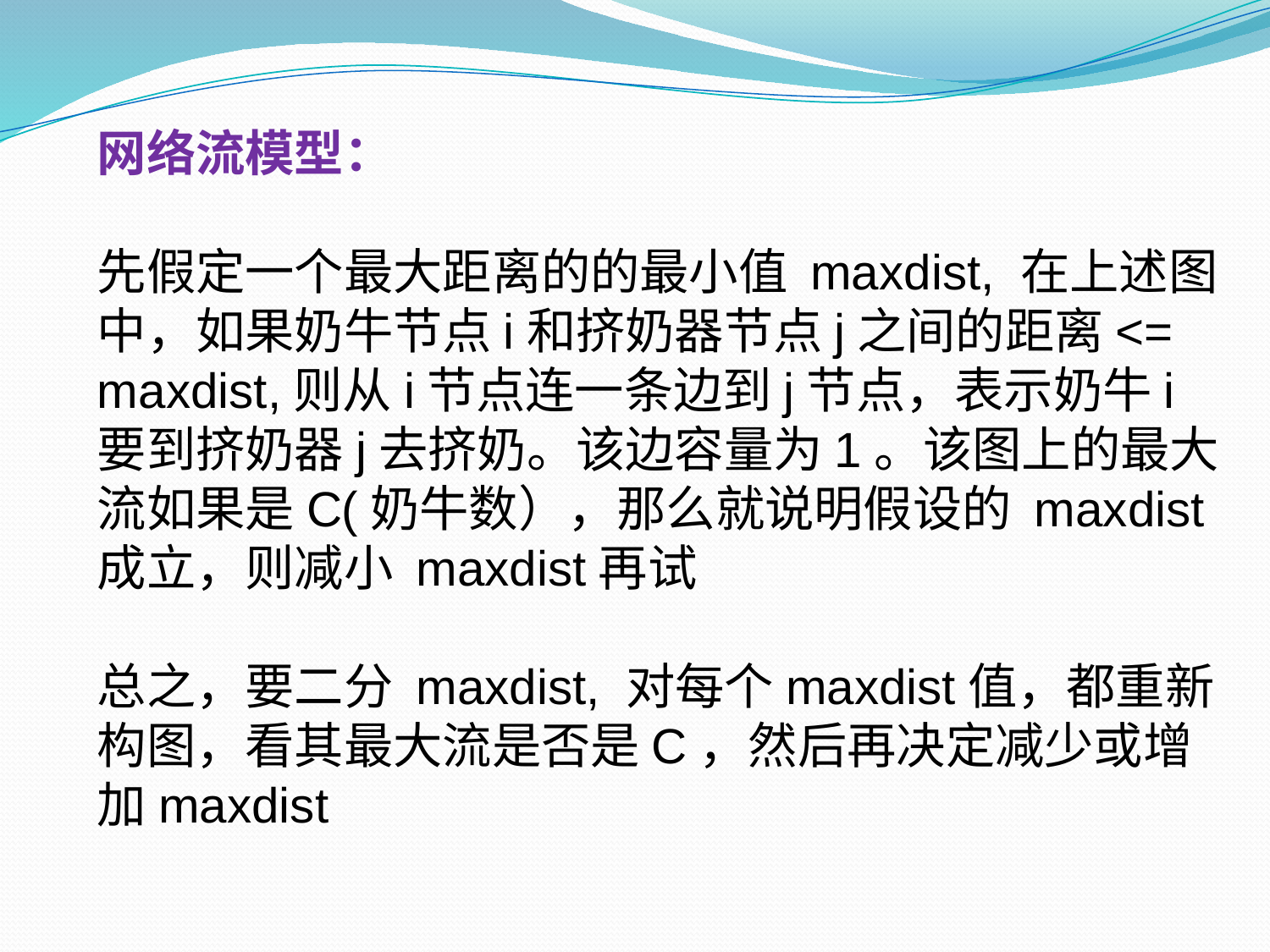

网络流模型：

先假定一个最大距离的的最小值 maxdist, 在上述图中，如果奶牛节点i和挤奶器节点j之间的距离<= maxdist,则从i节点连一条边到j节点，表示奶牛i要到挤奶器j去挤奶。该边容量为1。该图上的最大流如果是C(奶牛数），那么就说明假设的 maxdist成立，则减小 maxdist再试

总之，要二分 maxdist, 对每个maxdist值，都重新构图，看其最大流是否是C，然后再决定减少或增加maxdist